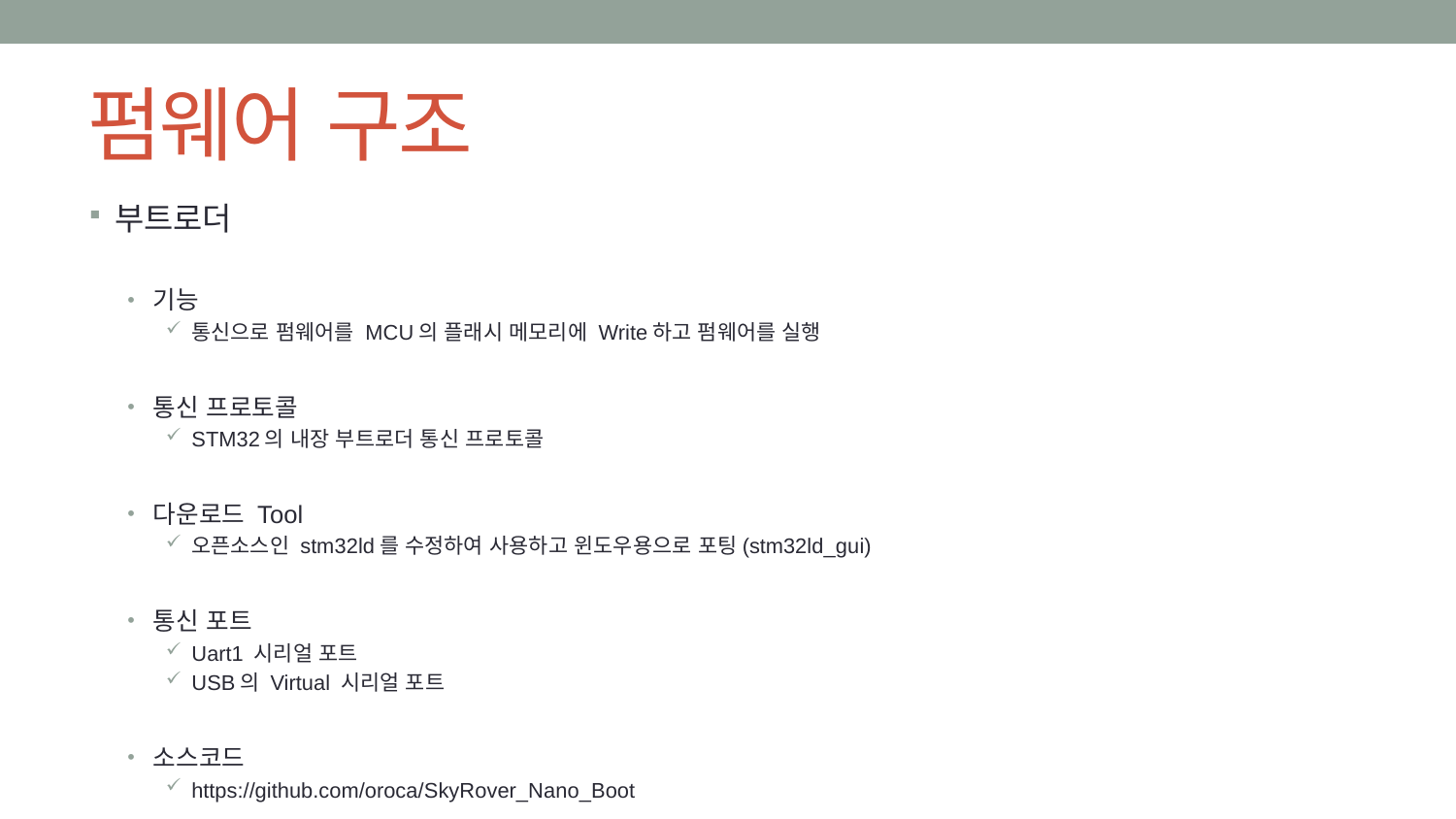

# 펌웨어 구조
부트로더

기능
통신으로 펌웨어를 MCU의 플래시 메모리에 Write하고 펌웨어를 실행

통신 프로토콜
STM32의 내장 부트로더 통신 프로토콜

다운로드 Tool
오픈소스인 stm32ld를 수정하여 사용하고 윈도우용으로 포팅(stm32ld_gui)

통신 포트
Uart1 시리얼 포트
USB의 Virtual 시리얼 포트

소스코드
https://github.com/oroca/SkyRover_Nano_Boot